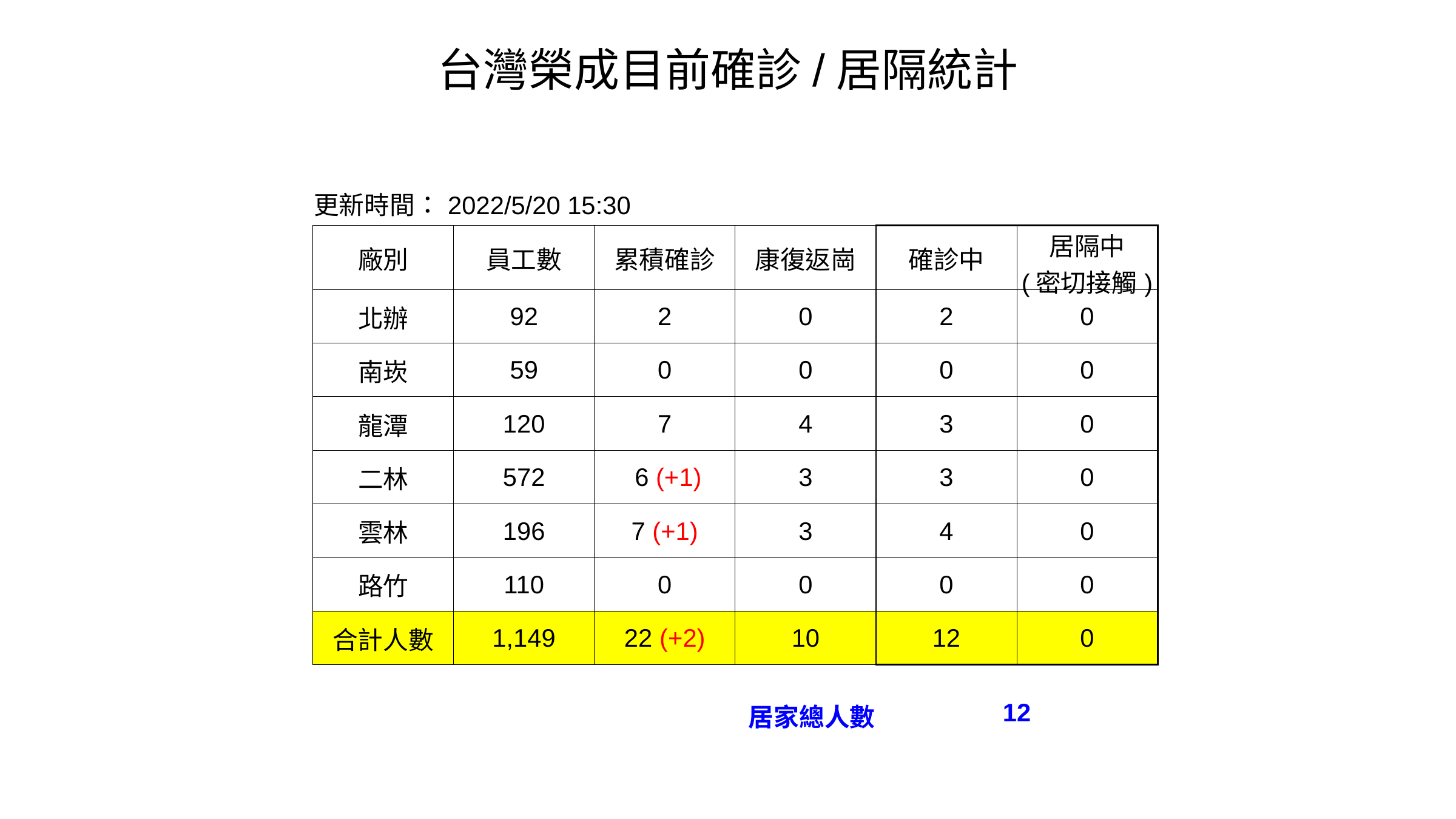

台灣榮成目前確診/居隔統計
|  |  |  |  |  |  |  |  |
| --- | --- | --- | --- | --- | --- | --- | --- |
|  | 更新時間：2022/5/20 15:30 |  |  |  |  |  |  |
|  | 廠別 | 員工數 | 累積確診 | 康復返崗 | 確診中 | 居隔中 (密切接觸) |  |
|  | 北辦 | 92 | 2 | 0 | 2 | 0 |  |
|  | 南崁 | 59 | 0 | 0 | 0 | 0 |  |
|  | 龍潭 | 120 | 7 | 4 | 3 | 0 |  |
|  | 二林 | 572 | 6 (+1) | 3 | 3 | 0 |  |
|  | 雲林 | 196 | 7 (+1) | 3 | 4 | 0 |  |
|  | 路竹 | 110 | 0 | 0 | 0 | 0 |  |
|  | 合計人數 | 1,149 | 22 (+2) | 10 | 12 | 0 |  |
|  |  |  |  |  |  |  |  |
|  |  |  |  | 居家總人數 | 12 |  |  |
|  |  |  |  |  |  |  |  |